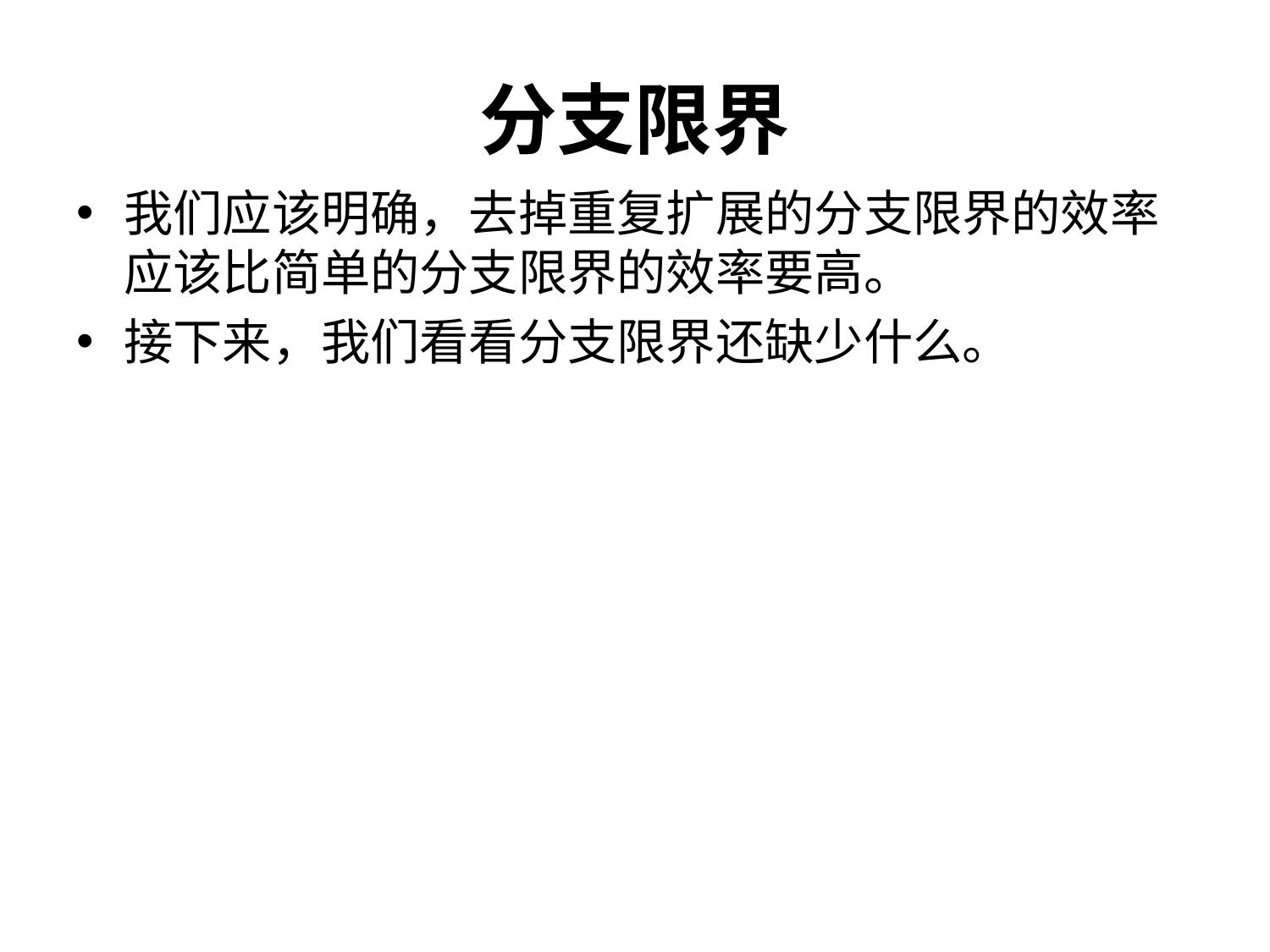

# 分支限界
我们应该明确，去掉重复扩展的分支限界的效率应该比简单的分支限界的效率要高。
接下来，我们看看分支限界还缺少什么。